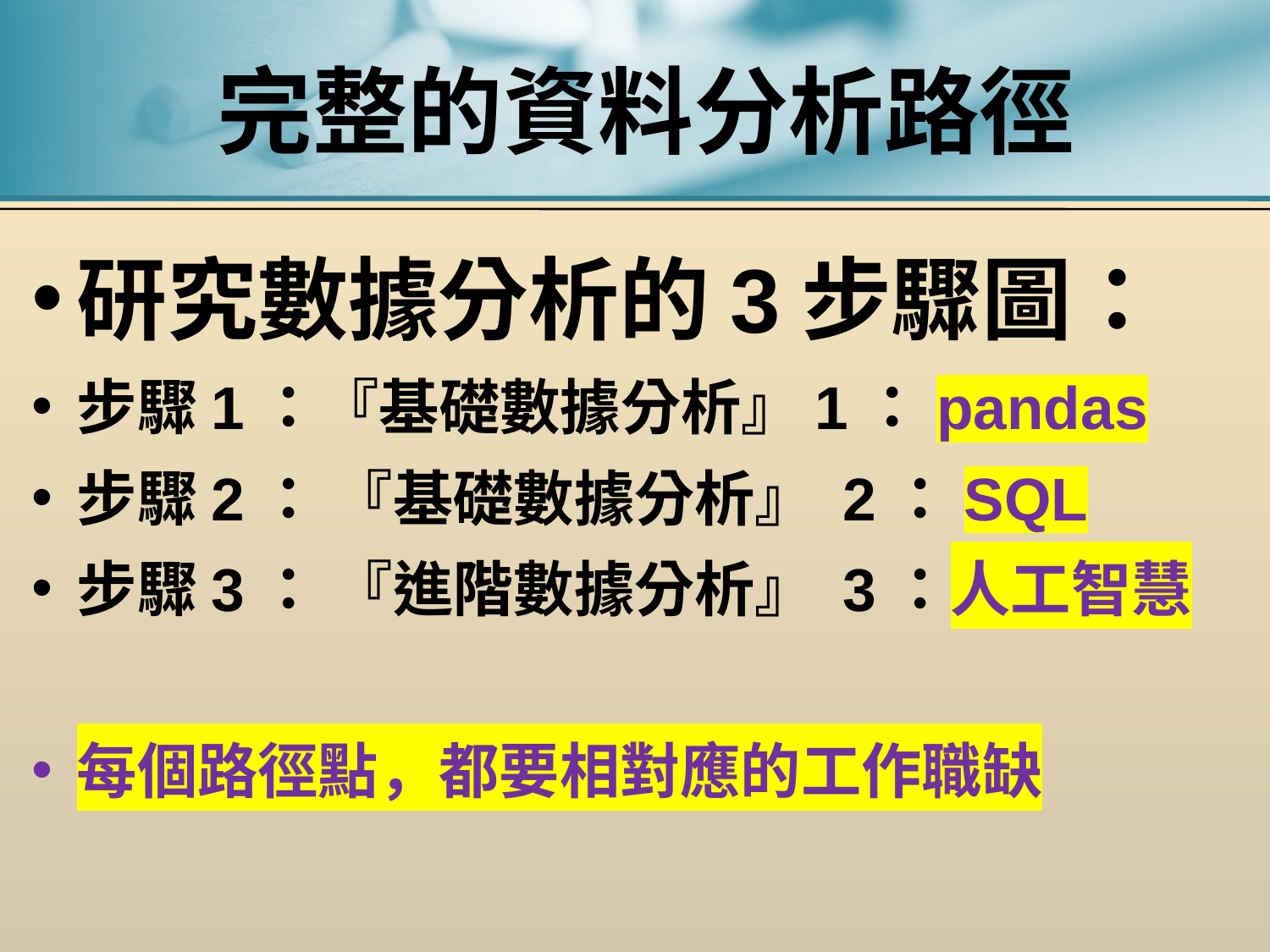

# 完整的資料分析路徑
研究數據分析的3步驟圖：
步驟1：『基礎數據分析』1：pandas
步驟2： 『基礎數據分析』 2：SQL
步驟3： 『進階數據分析』 3：人工智慧

每個路徑點，都要相對應的工作職缺